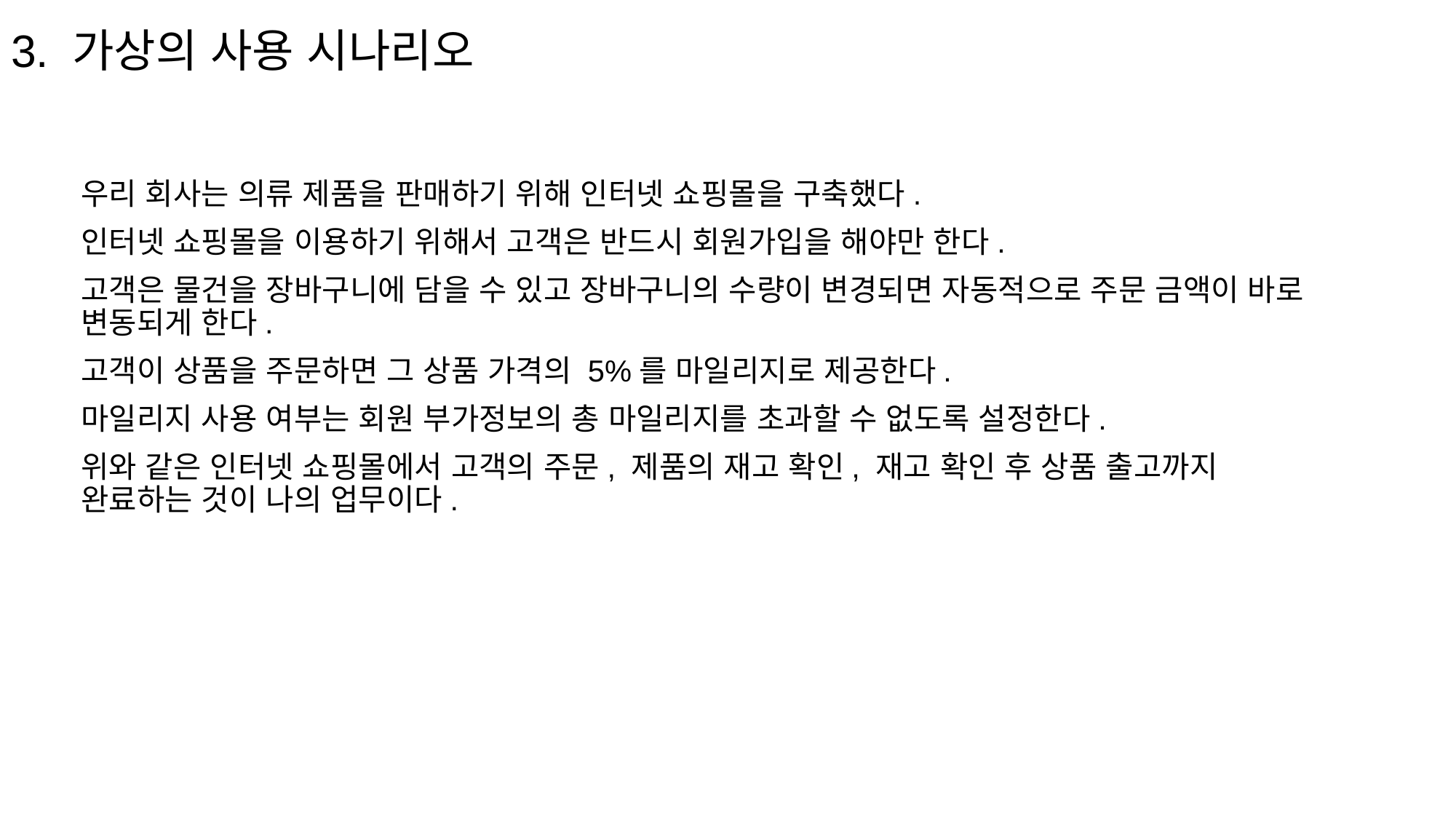

# 3. 가상의 사용 시나리오
우리 회사는 의류 제품을 판매하기 위해 인터넷 쇼핑몰을 구축했다.
인터넷 쇼핑몰을 이용하기 위해서 고객은 반드시 회원가입을 해야만 한다.
고객은 물건을 장바구니에 담을 수 있고 장바구니의 수량이 변경되면 자동적으로 주문 금액이 바로 변동되게 한다.
고객이 상품을 주문하면 그 상품 가격의 5%를 마일리지로 제공한다.
마일리지 사용 여부는 회원 부가정보의 총 마일리지를 초과할 수 없도록 설정한다.
위와 같은 인터넷 쇼핑몰에서 고객의 주문, 제품의 재고 확인, 재고 확인 후 상품 출고까지 완료하는 것이 나의 업무이다.